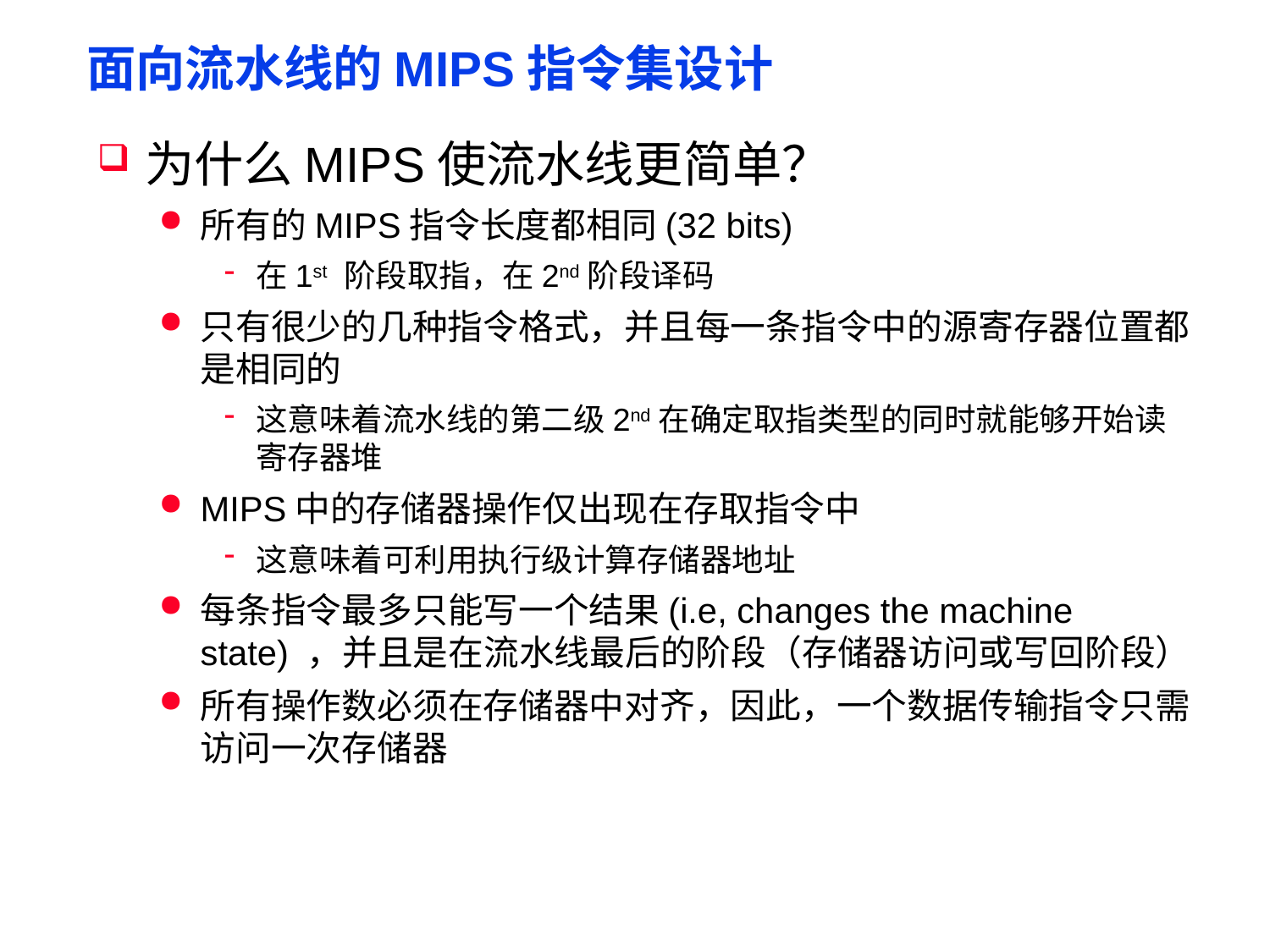

# 面向流水线的MIPS指令集设计
为什么MIPS使流水线更简单？
所有的MIPS指令长度都相同(32 bits)
在1st 阶段取指，在2nd阶段译码
只有很少的几种指令格式，并且每一条指令中的源寄存器位置都是相同的
这意味着流水线的第二级2nd在确定取指类型的同时就能够开始读寄存器堆
MIPS中的存储器操作仅出现在存取指令中
这意味着可利用执行级计算存储器地址
每条指令最多只能写一个结果(i.e, changes the machine state) ，并且是在流水线最后的阶段（存储器访问或写回阶段）
所有操作数必须在存储器中对齐，因此，一个数据传输指令只需访问一次存储器